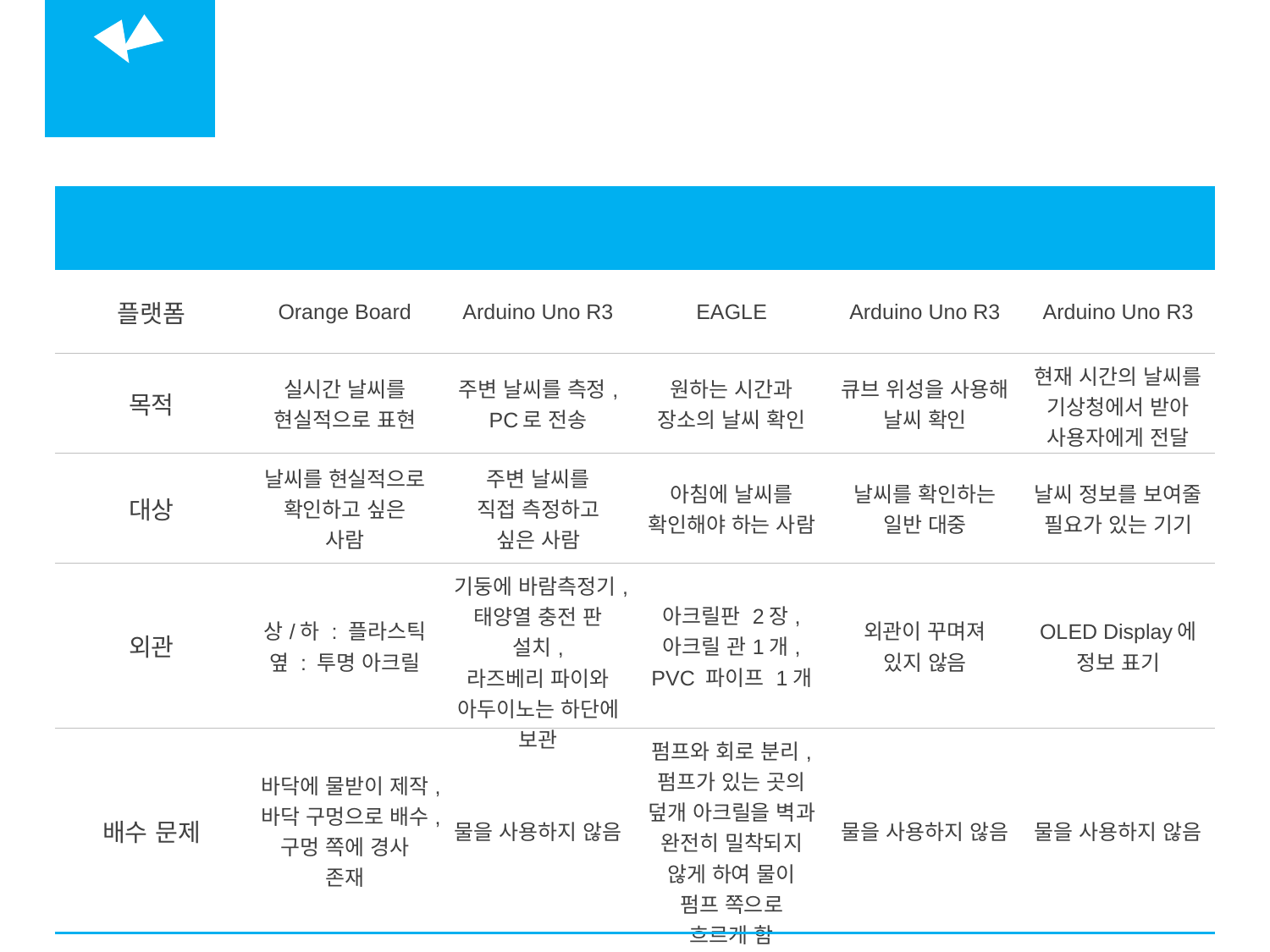

ALL
| 조사 내용 | 웨더 큐브 | Weather station | Tempescope | Weather Forecasting | 날씨 위젯 |
| --- | --- | --- | --- | --- | --- |
| 플랫폼 | Orange Board | Arduino Uno R3 | EAGLE | Arduino Uno R3 | Arduino Uno R3 |
| 목적 | 실시간 날씨를 현실적으로 표현 | 주변 날씨를 측정, PC로 전송 | 원하는 시간과 장소의 날씨 확인 | 큐브 위성을 사용해 날씨 확인 | 현재 시간의 날씨를 기상청에서 받아 사용자에게 전달 |
| 대상 | 날씨를 현실적으로 확인하고 싶은 사람 | 주변 날씨를 직접 측정하고 싶은 사람 | 아침에 날씨를 확인해야 하는 사람 | 날씨를 확인하는 일반 대중 | 날씨 정보를 보여줄 필요가 있는 기기 |
| 외관 | 상/하 : 플라스틱 옆 : 투명 아크릴 | 기둥에 바람측정기, 태양열 충전 판 설치, 라즈베리 파이와 아두이노는 하단에 보관 | 아크릴판 2장, 아크릴 관1개, PVC 파이프 1개 | 외관이 꾸며져 있지 않음 | OLED Display에 정보 표기 |
| 배수 문제 | 바닥에 물받이 제작, 바닥 구멍으로 배수, 구멍 쪽에 경사 존재 | 물을 사용하지 않음 | 펌프와 회로 분리, 펌프가 있는 곳의 덮개 아크릴을 벽과 완전히 밀착되지 않게 하여 물이 펌프 쪽으로 흐르게 함 | 물을 사용하지 않음 | 물을 사용하지 않음 |